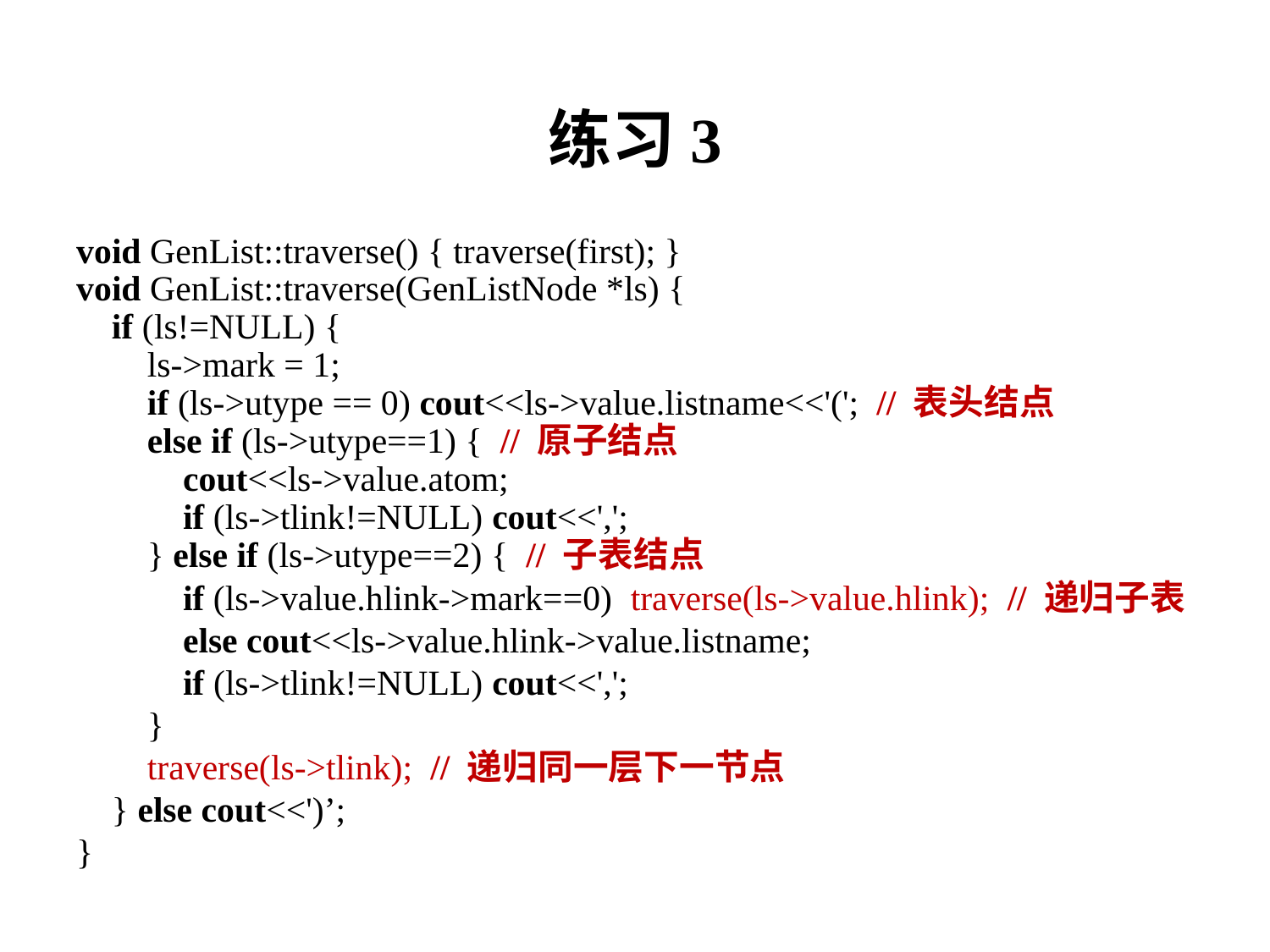

# 练习3
void GenList::traverse() { traverse(first); }
void GenList::traverse(GenListNode *ls) {
    if (ls!=NULL) {
        ls->mark = 1;
        if (ls->utype == 0) cout<<ls->value.listname<<'(';  // 表头结点
        else if (ls->utype==1) {  // 原子结点
            cout<<ls->value.atom;
            if (ls->tlink!=NULL) cout<<',';
        } else if (ls->utype==2) {  // 子表结点
            if (ls->value.hlink->mark==0)  traverse(ls->value.hlink);  // 递归子表
            else cout<<ls->value.hlink->value.listname;
            if (ls->tlink!=NULL) cout<<',';
        }
        traverse(ls->tlink);  // 递归同一层下一节点
    } else cout<<')’;
}